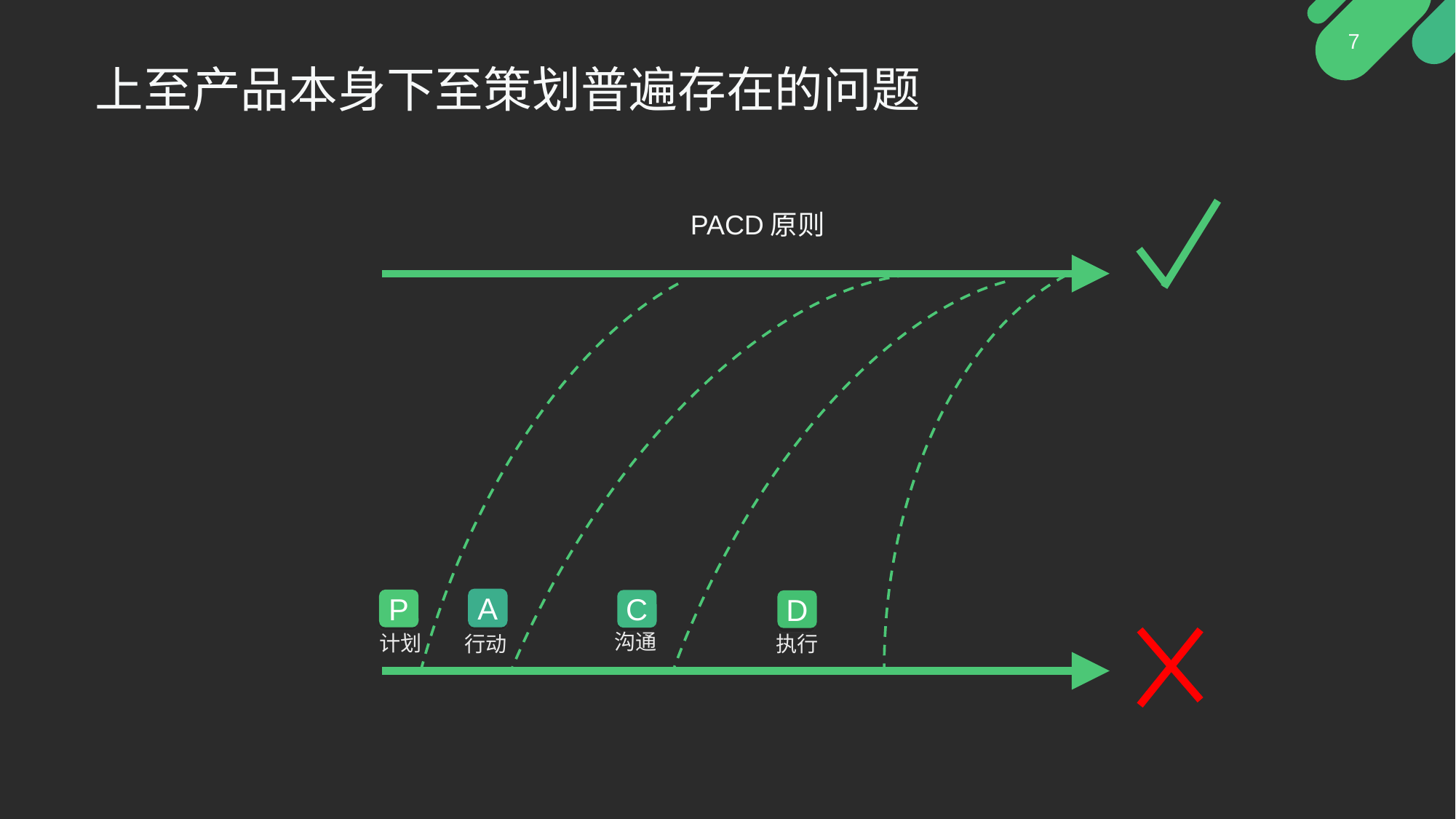

# 上至产品本身下至策划普遍存在的问题
PACD原则

A
P
C
D
沟通
计划
执行
行动